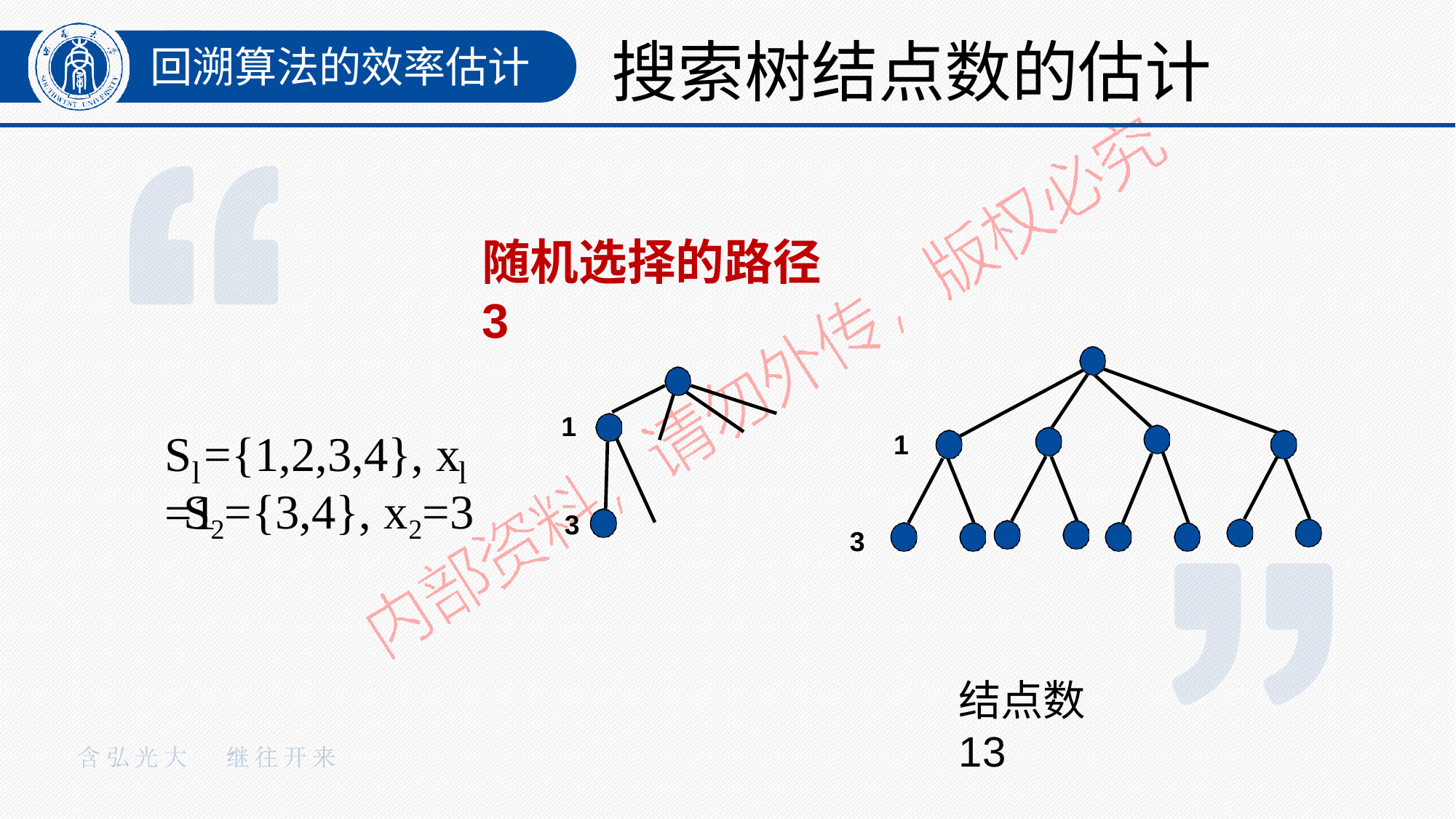

# 搜索树结点数的估计

回溯算法的效率估计
随机选择的路径3

1

S ={1,2,3,4}, x =1

1

l	l

S2={3,4}, x2=3
3

3

结点数13